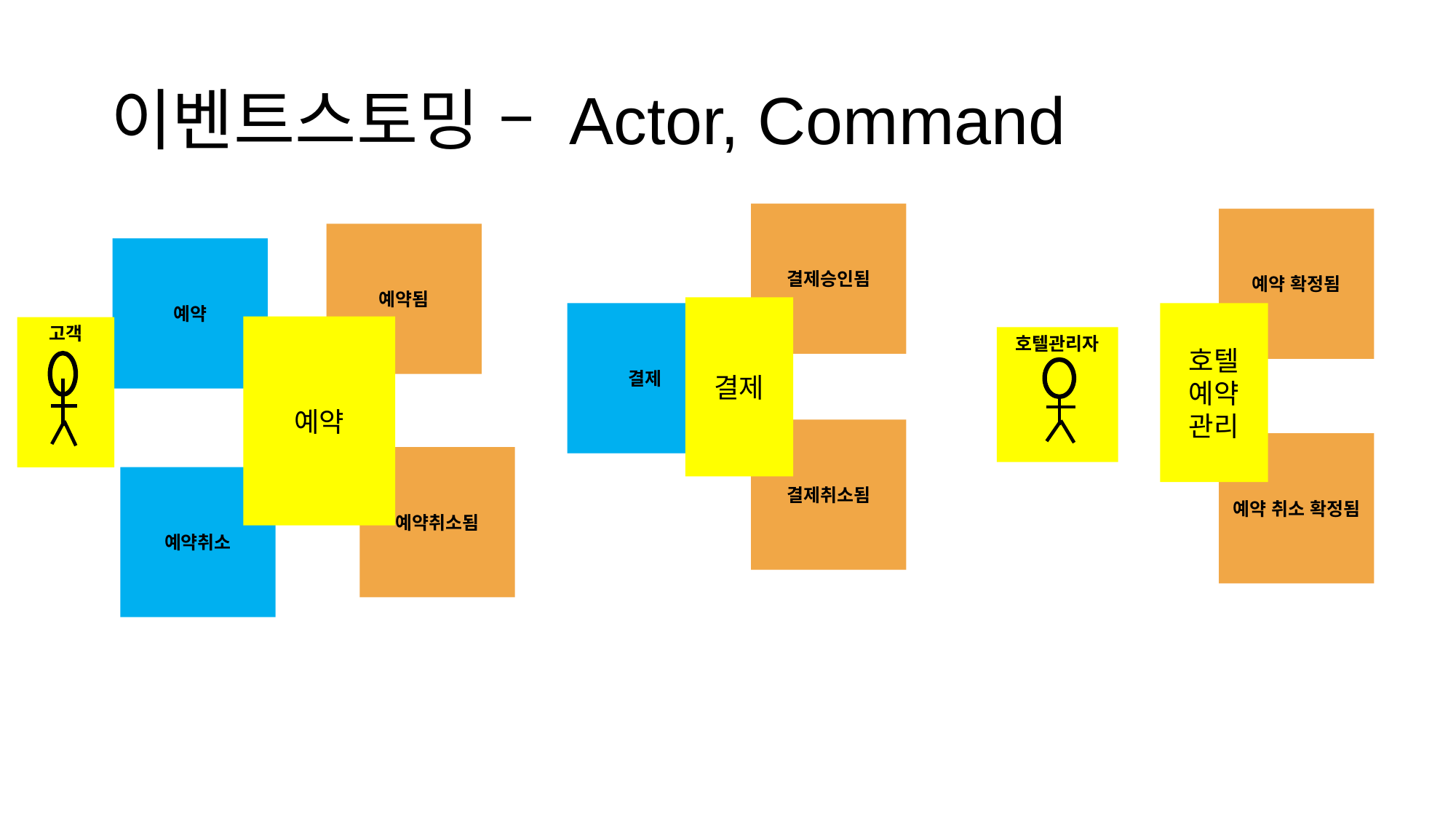

# 이벤트스토밍 – Actor, Command
결제승인됨
예약 확정됨
예약됨
예약
결제
결제
호텔
예약
관리
예약
고객

호텔관리자

결제취소됨
예약 취소 확정됨
예약취소됨
예약취소